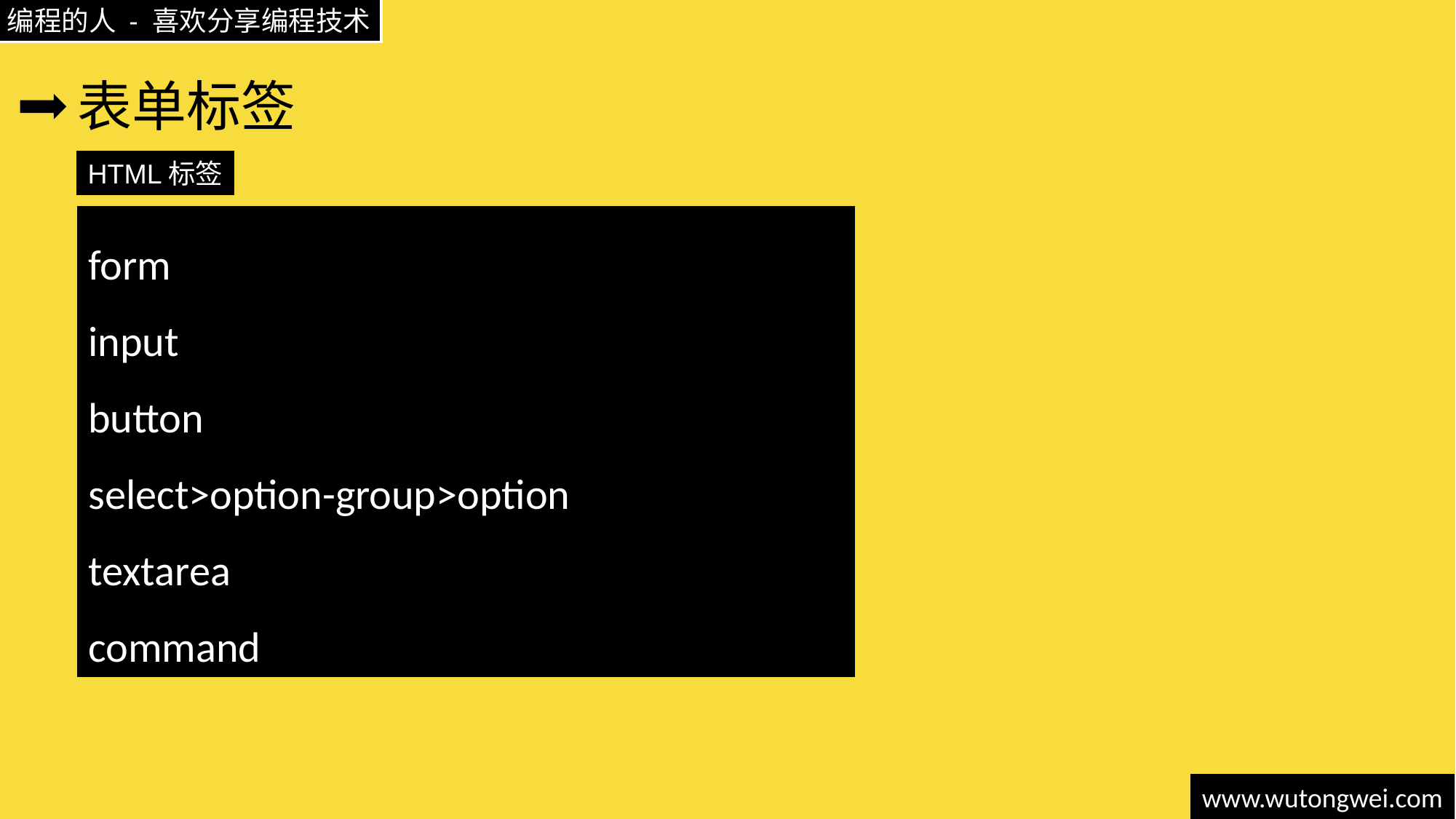

# 表单标签
HTML标签
form
input
button
select>option-group>option
textarea
command